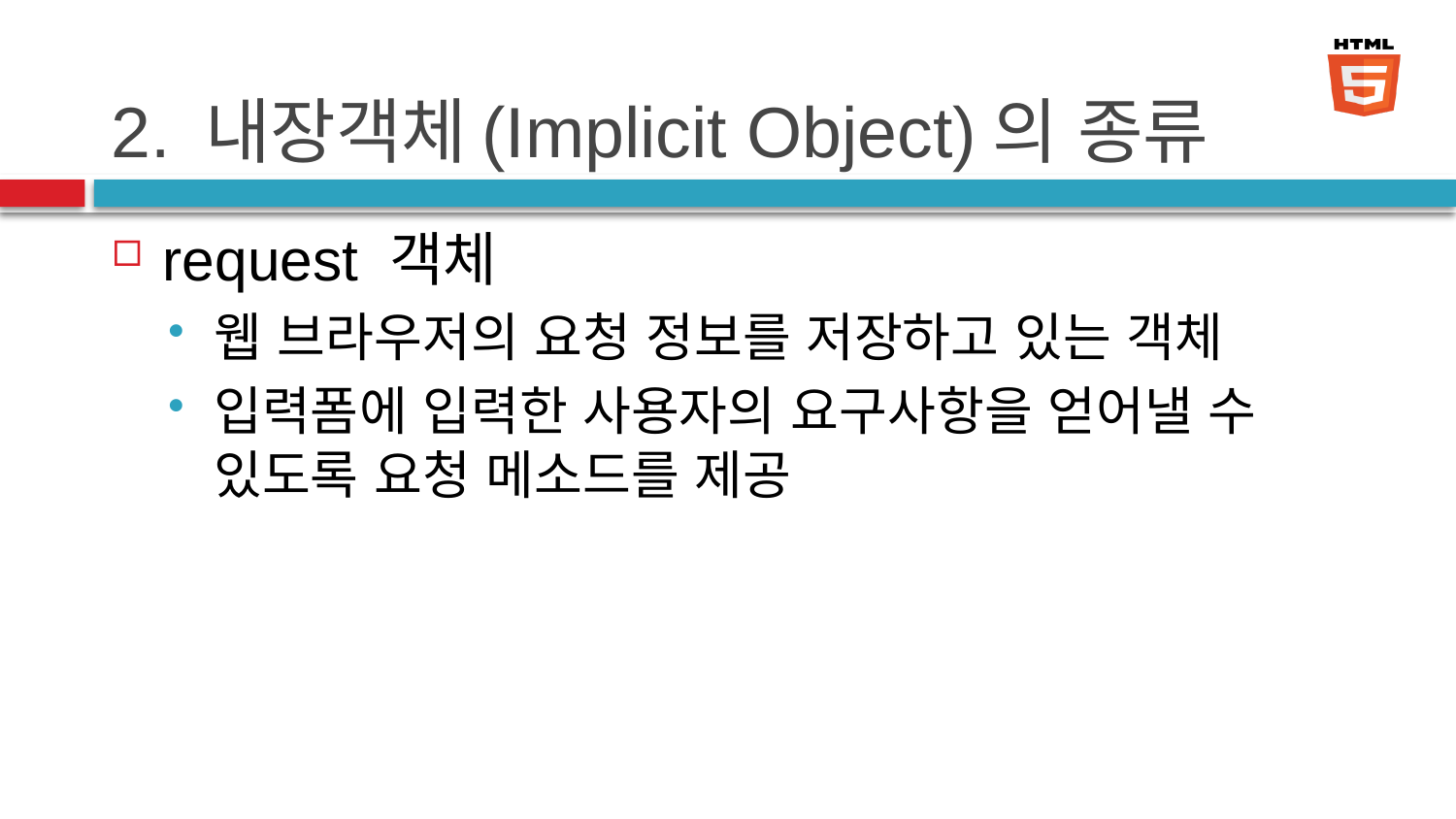

# 2. 내장객체(Implicit Object)의 종류
request 객체
웹 브라우저의 요청 정보를 저장하고 있는 객체
입력폼에 입력한 사용자의 요구사항을 얻어낼 수 있도록 요청 메소드를 제공